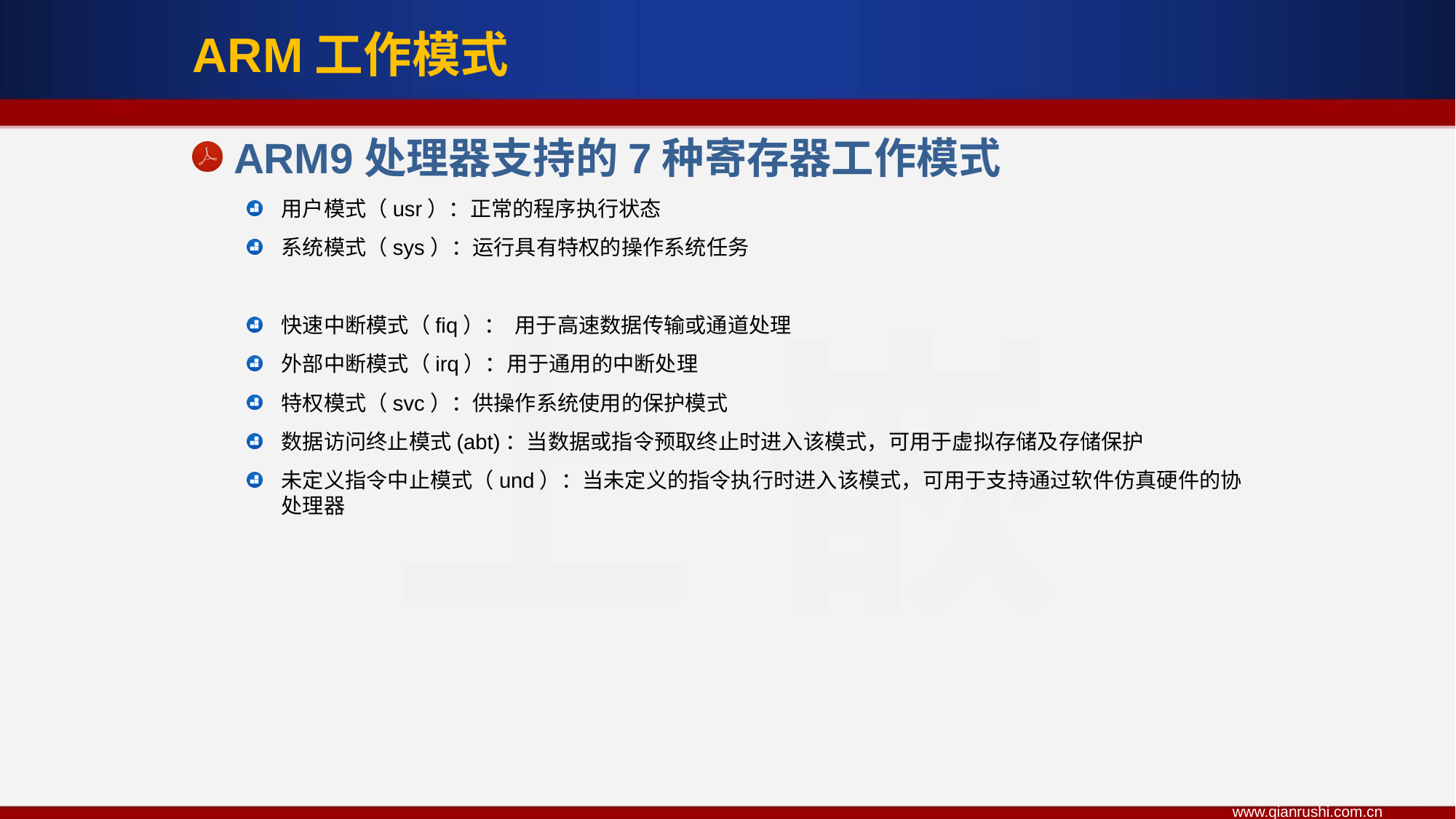

ARM工作模式
ARM9处理器支持的7种寄存器工作模式
用户模式（usr）：正常的程序执行状态
系统模式（sys）：运行具有特权的操作系统任务

快速中断模式（fiq）：  用于高速数据传输或通道处理
外部中断模式（irq）：用于通用的中断处理
特权模式（svc）：供操作系统使用的保护模式
数据访问终止模式(abt)：当数据或指令预取终止时进入该模式，可用于虚拟存储及存储保护
未定义指令中止模式（und）：当未定义的指令执行时进入该模式，可用于支持通过软件仿真硬件的协处理器